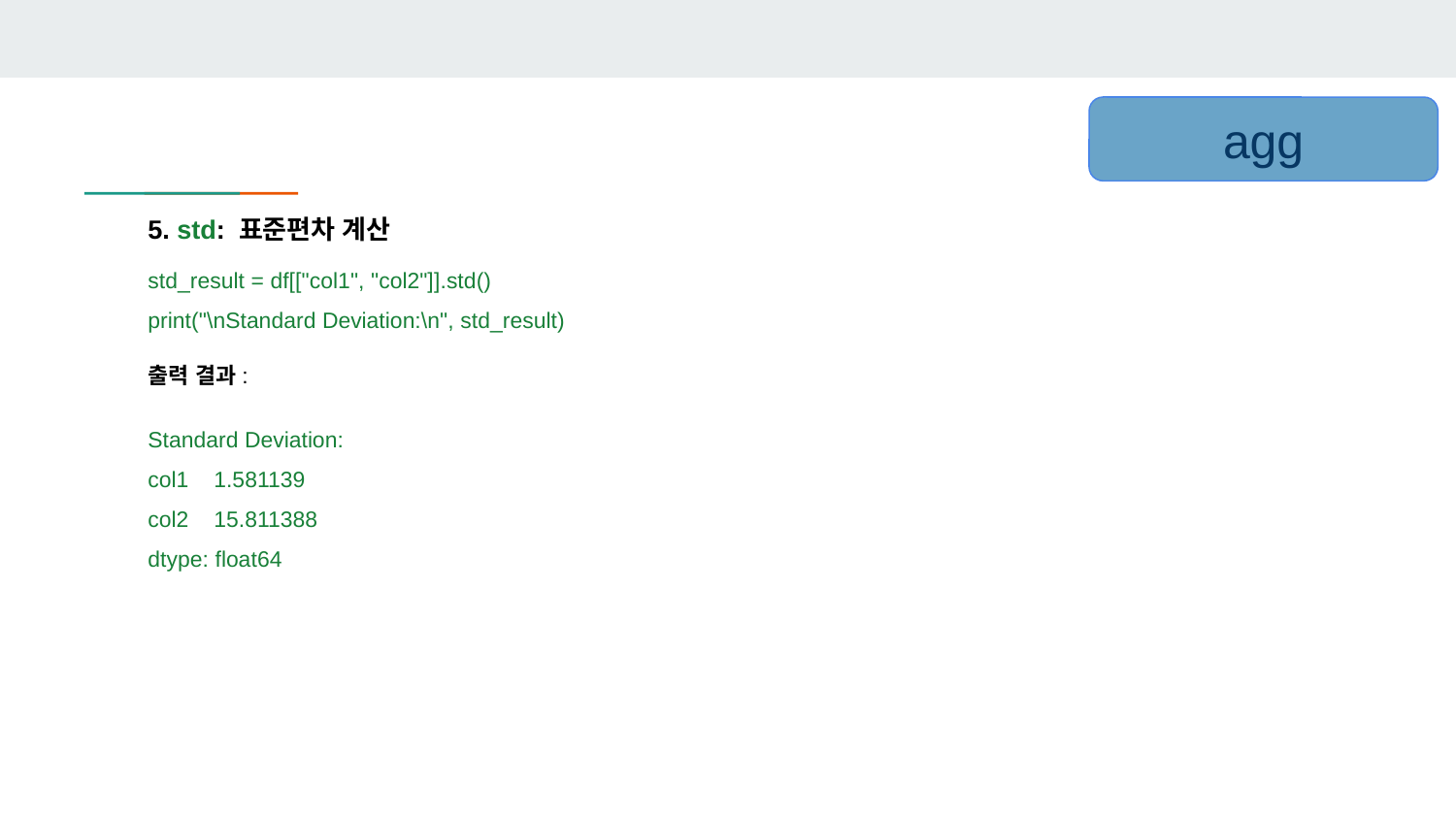

agg
5. std: 표준편차 계산
std_result = df[["col1", "col2"]].std()
print("\nStandard Deviation:\n", std_result)
출력 결과:
Standard Deviation:
col1    1.581139
col2    15.811388
dtype: float64